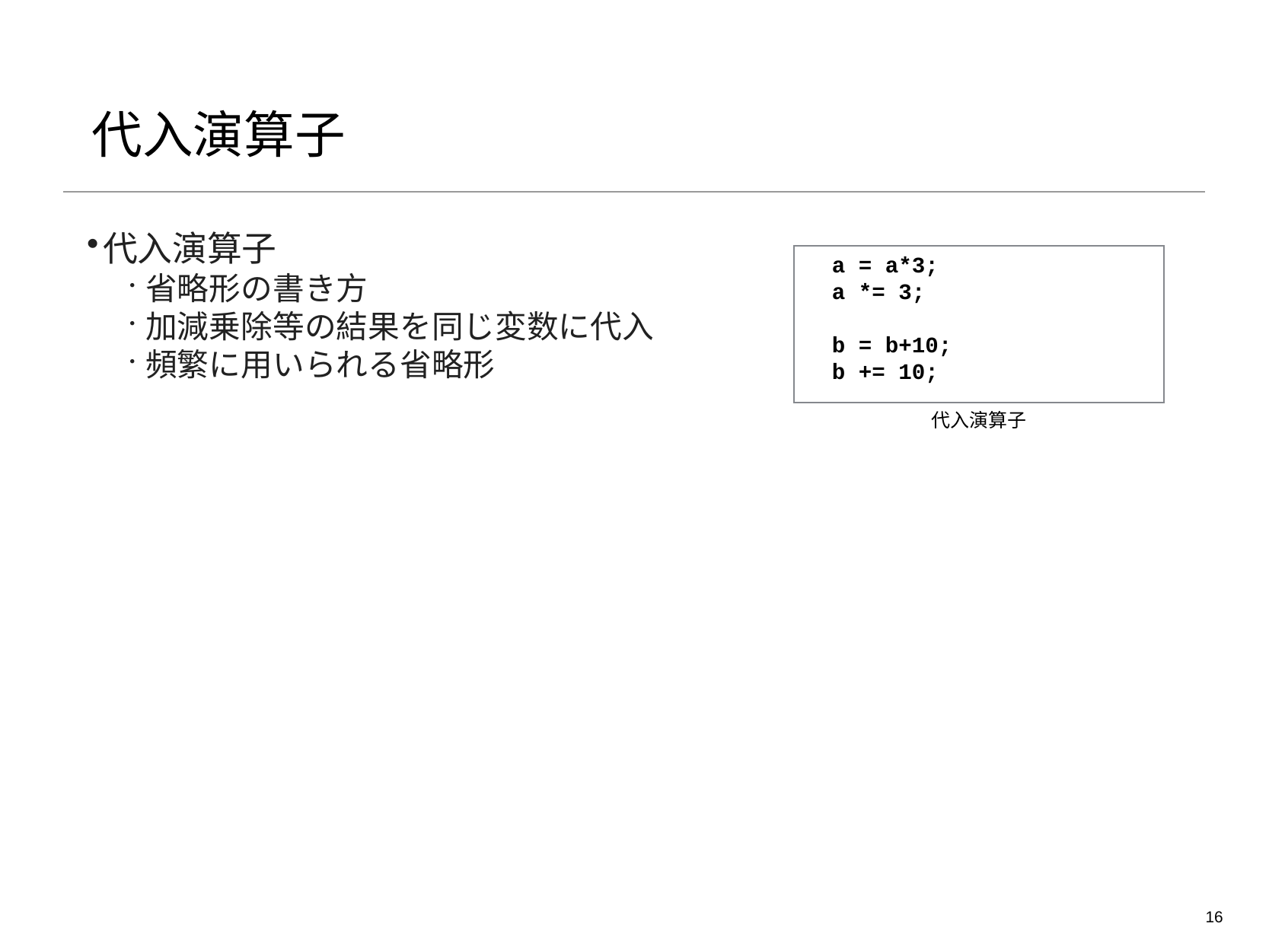

# 代入演算子
代入演算子
省略形の書き方
加減乗除等の結果を同じ変数に代入
頻繁に用いられる省略形
a = a*3;
a *= 3;

b = b+10;
b += 10;
代入演算子
16